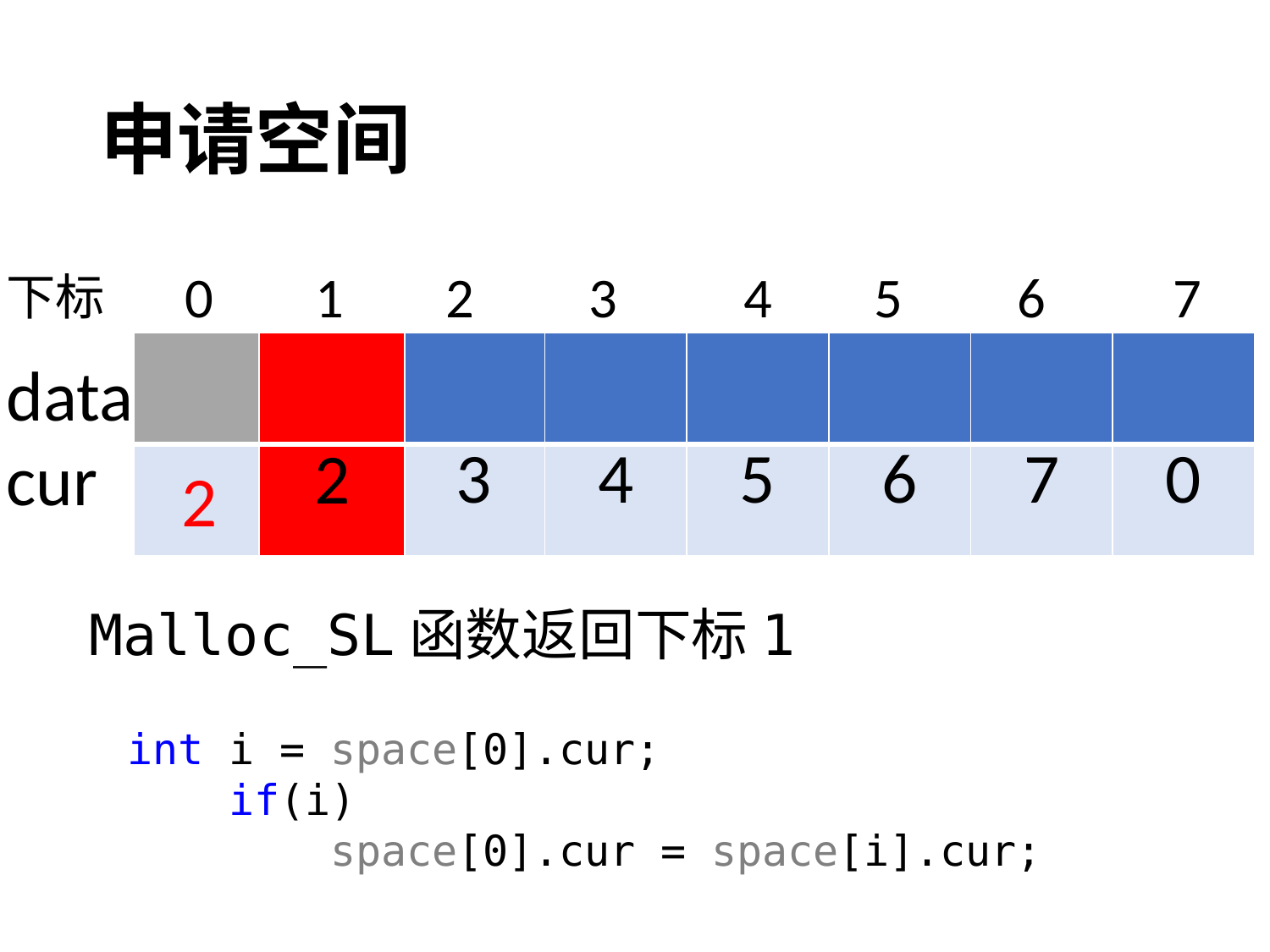

# 申请空间
0        1        2         3          4        5         6          7
下标

data
cur
|  |
| --- |
| 2 |
|  |  |  |  |  |  |  |  |
| --- | --- | --- | --- | --- | --- | --- | --- |
| 1 | 2 | 3 | 4 | 5 | 6 | 7 | 0 |
2
Malloc_SL函数返回下标1
int i = space[0].cur;
    if(i)
        space[0].cur = space[i].cur;